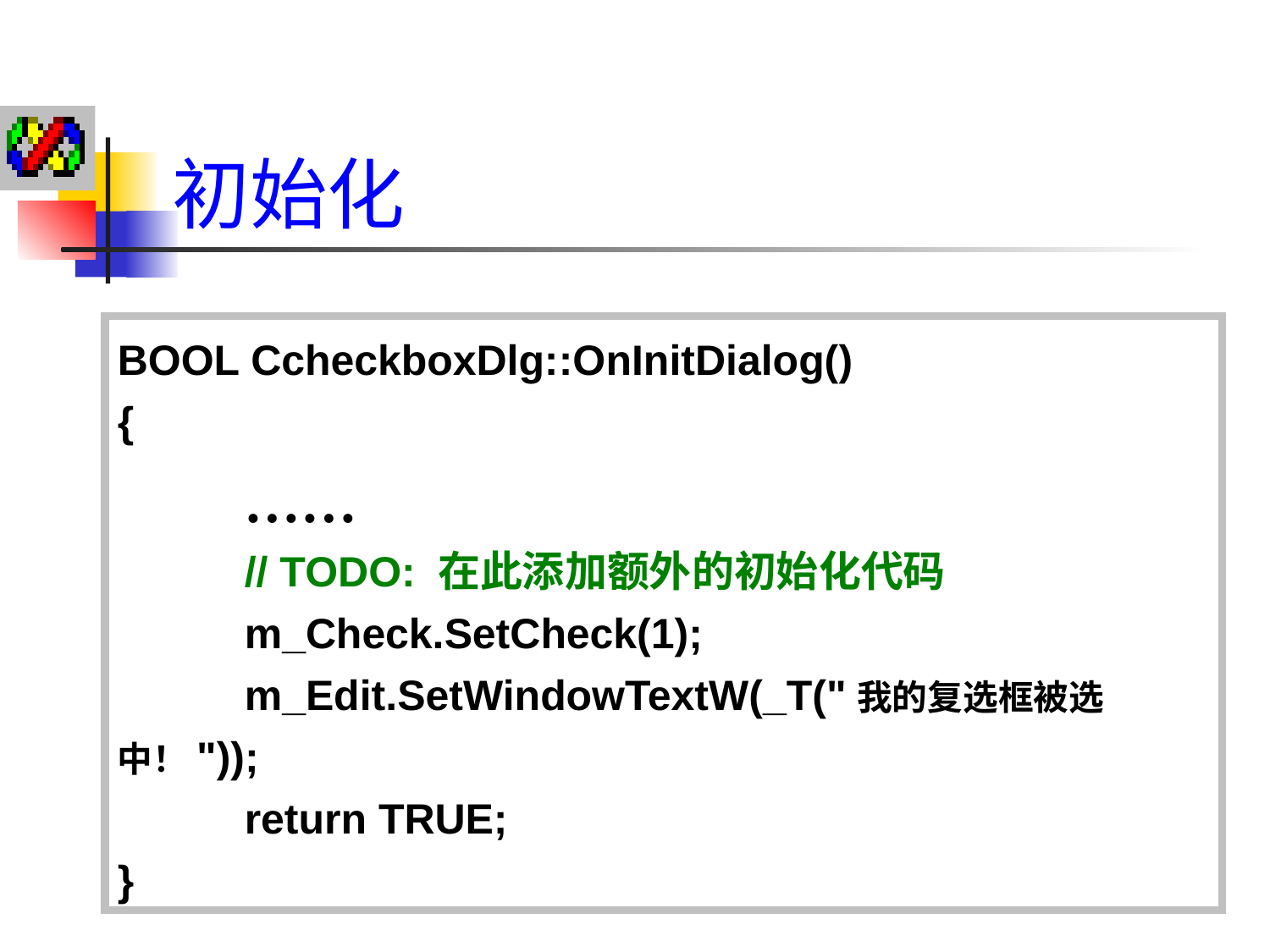

初始化
BOOL CcheckboxDlg::OnInitDialog()
{
	……
	// TODO: 在此添加额外的初始化代码
	m_Check.SetCheck(1);
	m_Edit.SetWindowTextW(_T("我的复选框被选中！"));
	return TRUE;
}